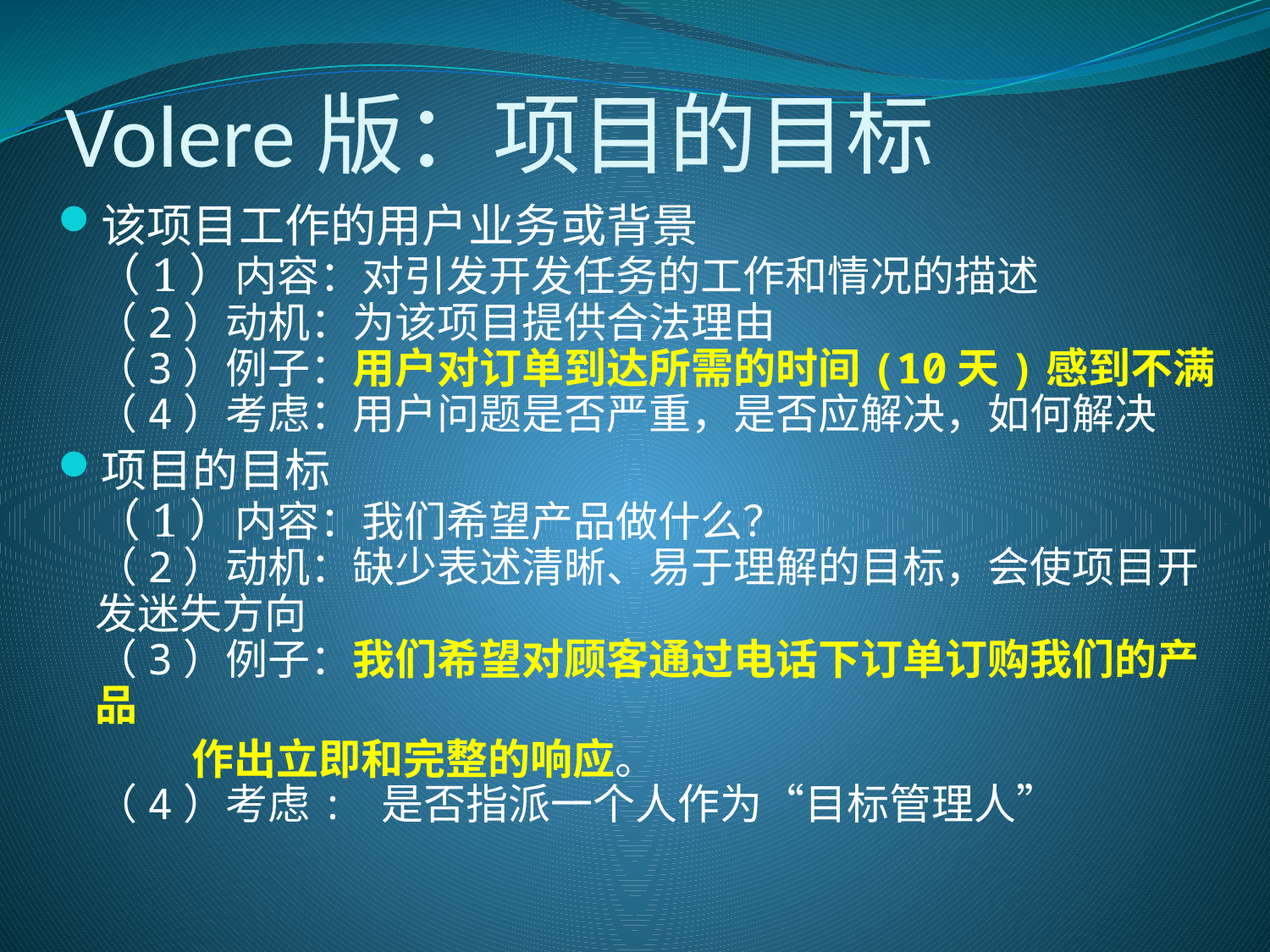

# Volere版：项目的目标
该项目工作的用户业务或背景
（1）内容：对引发开发任务的工作和情况的描述
（2）动机：为该项目提供合法理由
（3）例子：用户对订单到达所需的时间(10天)感到不满
（4）考虑：用户问题是否严重，是否应解决，如何解决
项目的目标
（1）内容：我们希望产品做什么？
（2）动机：缺少表述清晰、易于理解的目标，会使项目开发迷失方向
（3）例子：我们希望对顾客通过电话下订单订购我们的产品
             作出立即和完整的响应。
（4）考虑: 是否指派一个人作为“目标管理人”